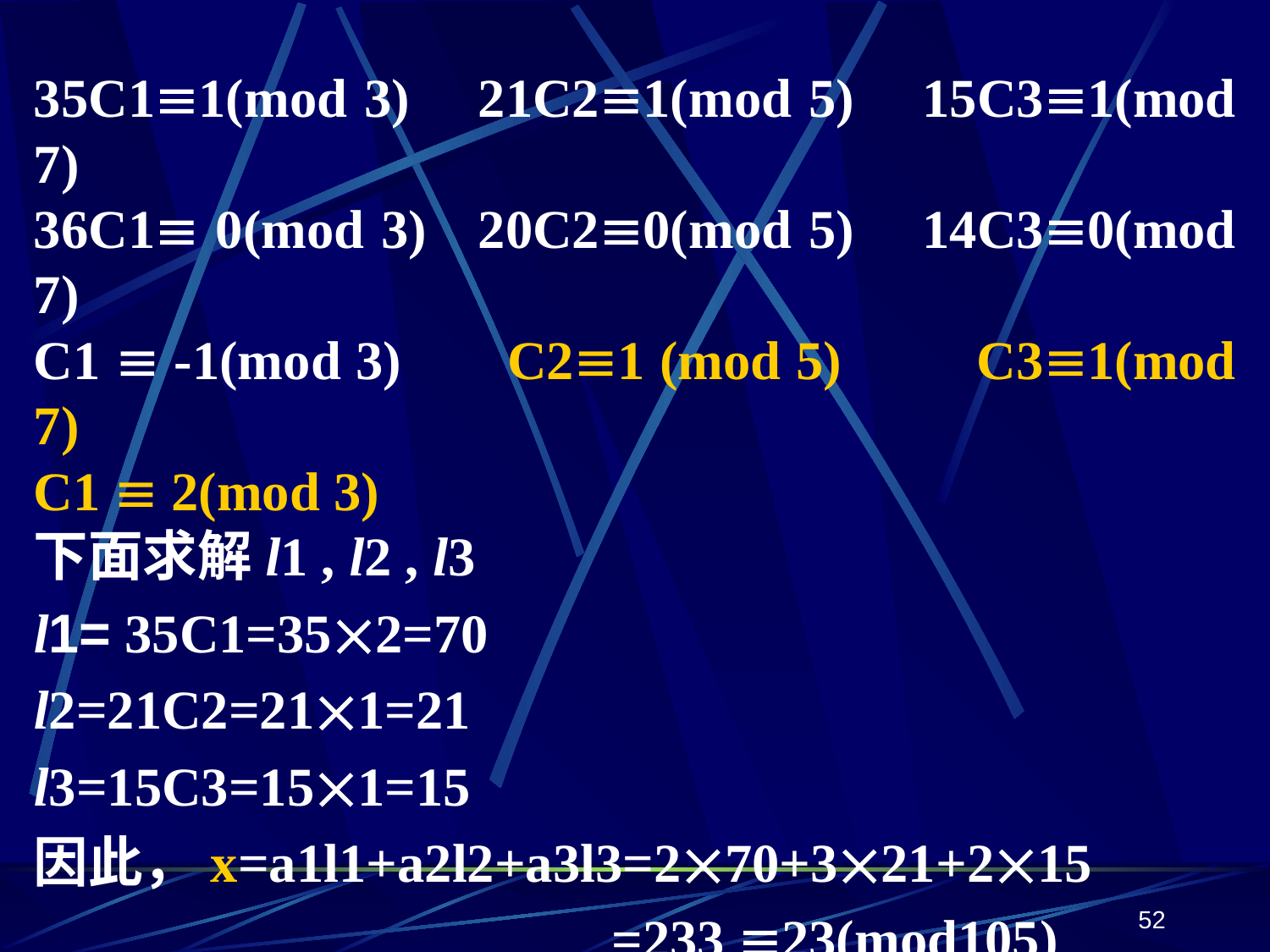

35C1≡1(mod 3)    21C2≡1(mod 5)    15C3≡1(mod 7)
36C1≡ 0(mod 3)   20C2≡0(mod 5)    14C3≡0(mod 7)
C1 ≡ -1(mod 3)       C2≡1 (mod 5)         C3≡1(mod 7)
C1 ≡ 2(mod 3)
下面求解l1 , l2 , l3
l1= 35C1=35×2=70
l2=21C2=21×1=21
l3=15C3=15×1=15
因此，x=a1l1+a2l2+a3l3=2×70+3×21+2×15
                                          =233 ≡23(mod105)

52